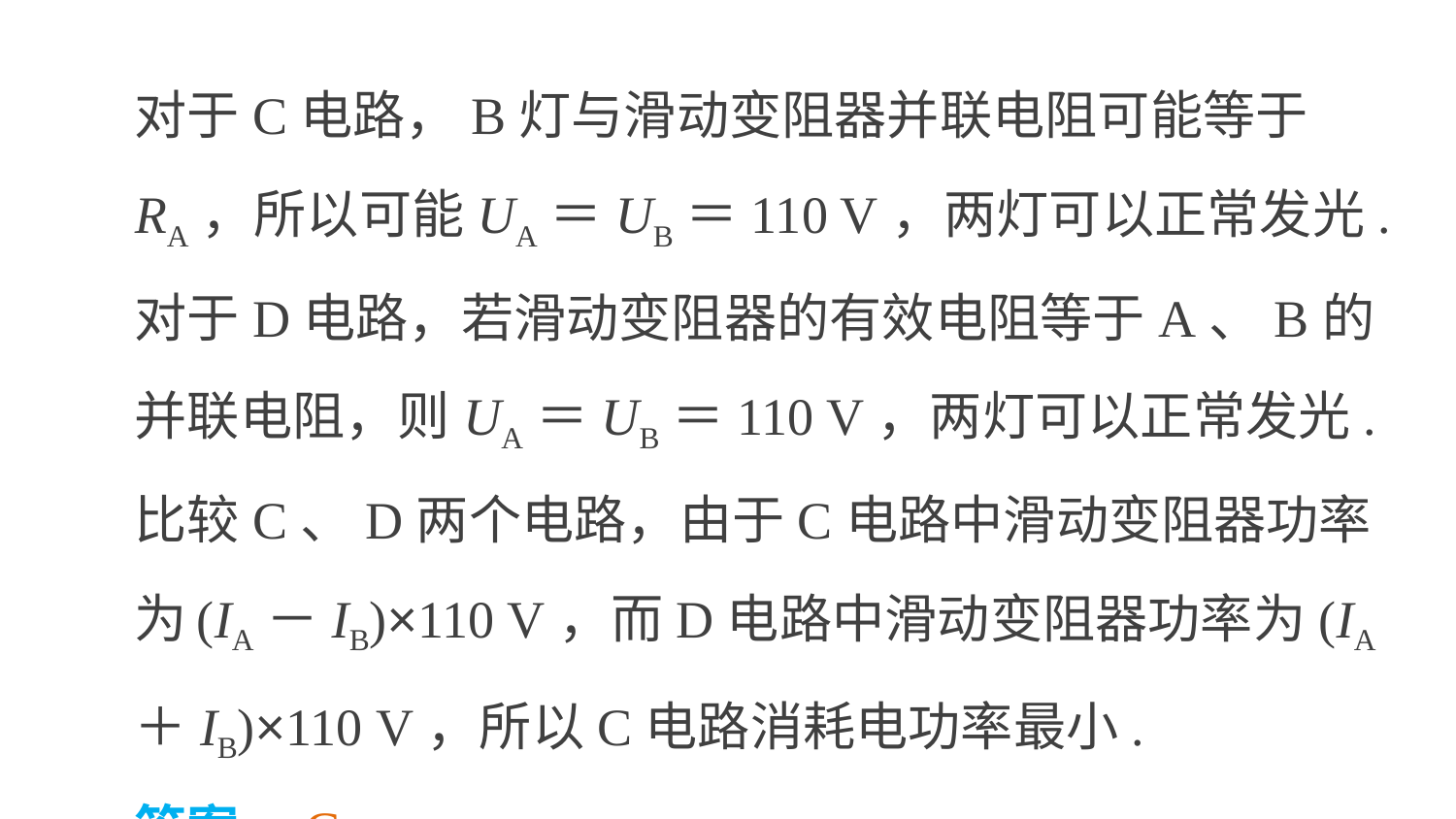

对于C电路，B灯与滑动变阻器并联电阻可能等于RA，所以可能UA＝UB＝110 V，两灯可以正常发光.
对于D电路，若滑动变阻器的有效电阻等于A、B的并联电阻，则UA＝UB＝110 V，两灯可以正常发光.
比较C、D两个电路，由于C电路中滑动变阻器功率为 (IA－IB)×110 V，而D电路中滑动变阻器功率为(IA＋IB)×110 V，所以C电路消耗电功率最小.
答案　C